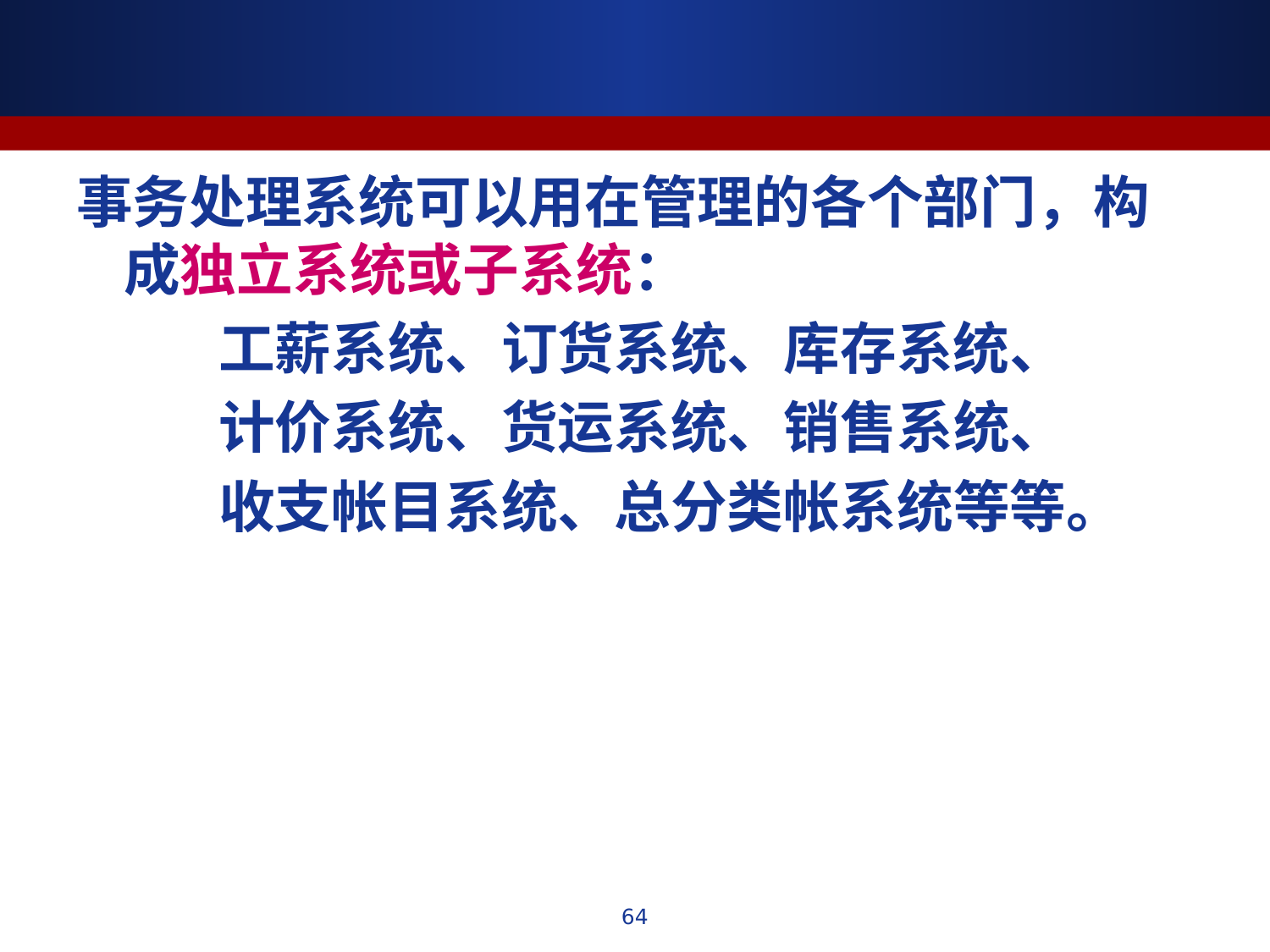

#
事务处理系统可以用在管理的各个部门，构成独立系统或子系统：
          工薪系统、订货系统、库存系统、
          计价系统、货运系统、销售系统、
          收支帐目系统、总分类帐系统等等。

64